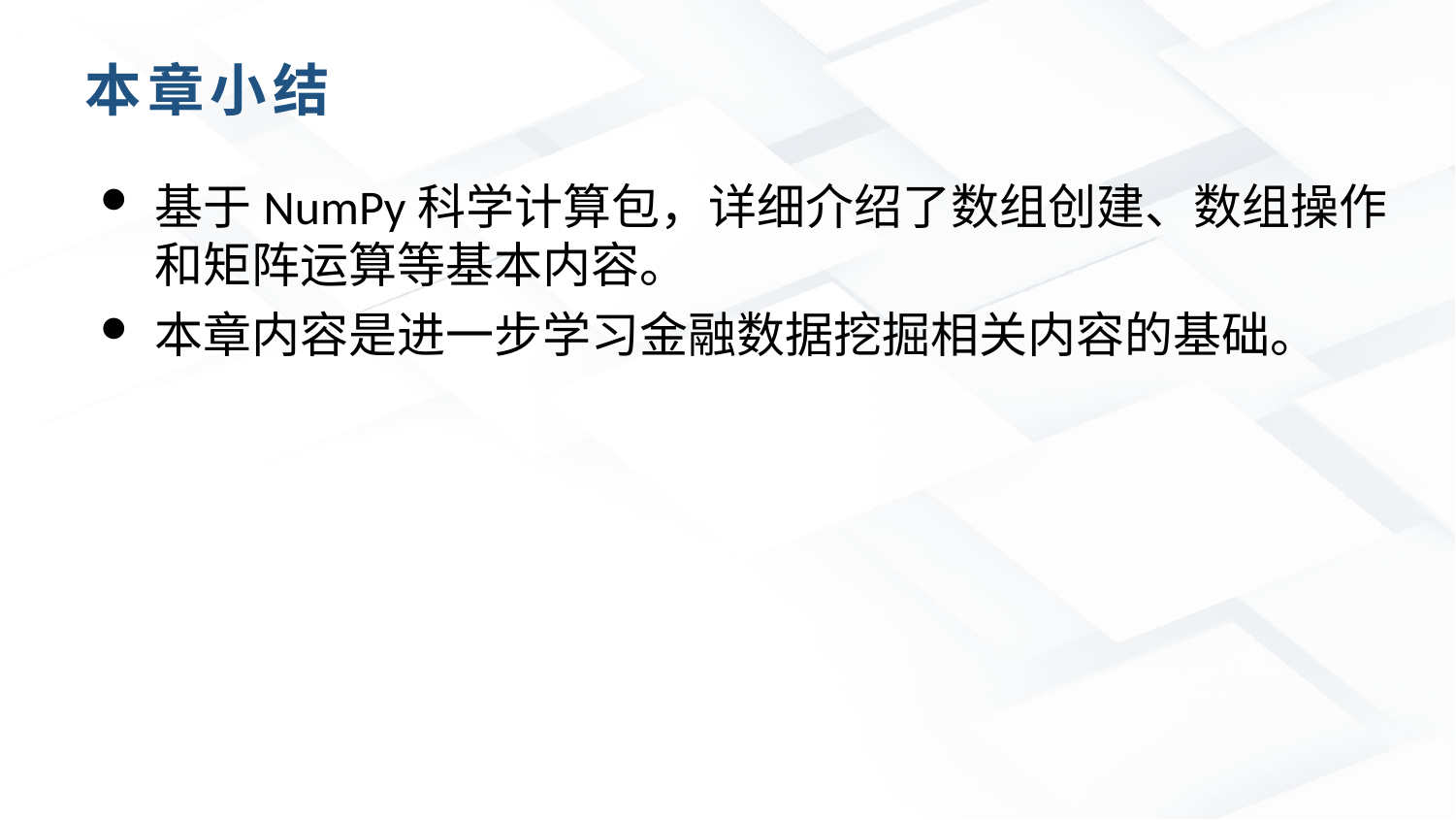

本章小结
基于NumPy科学计算包，详细介绍了数组创建、数组操作和矩阵运算等基本内容。
本章内容是进一步学习金融数据挖掘相关内容的基础。